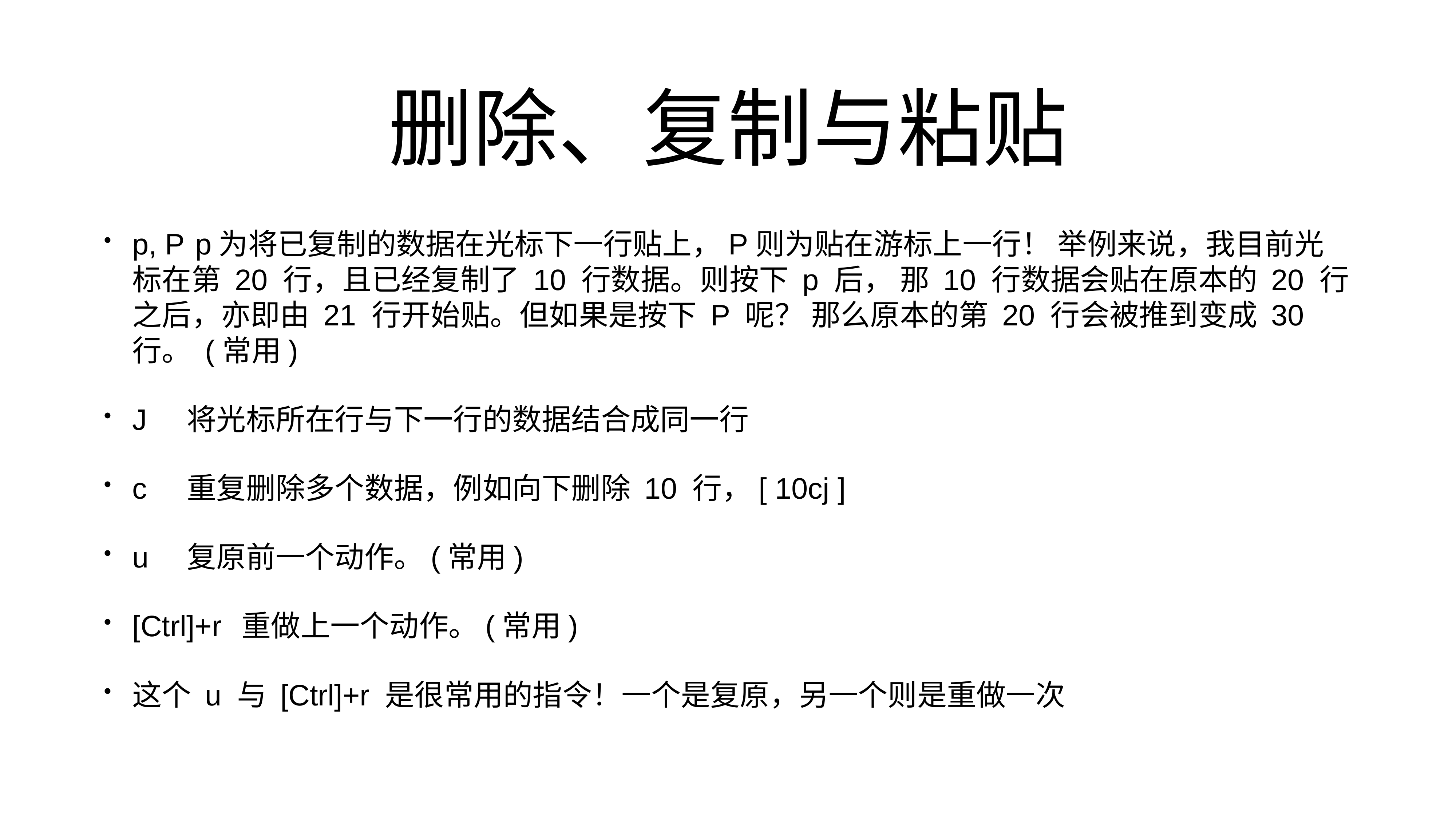

# 删除、复制与粘贴
p, P	 p为将已复制的数据在光标下一行贴上，P则为贴在游标上一行！ 举例来说，我目前光标在第 20 行，且已经复制了 10 行数据。则按下 p 后， 那 10 行数据会贴在原本的 20 行之后，亦即由 21 行开始贴。但如果是按下 P 呢？ 那么原本的第 20 行会被推到变成 30 行。 (常用)
J	将光标所在行与下一行的数据结合成同一行
c	重复删除多个数据，例如向下删除 10 行，[ 10cj ]
u	复原前一个动作。(常用)
[Ctrl]+r	重做上一个动作。(常用)
这个 u 与 [Ctrl]+r 是很常用的指令！一个是复原，另一个则是重做一次